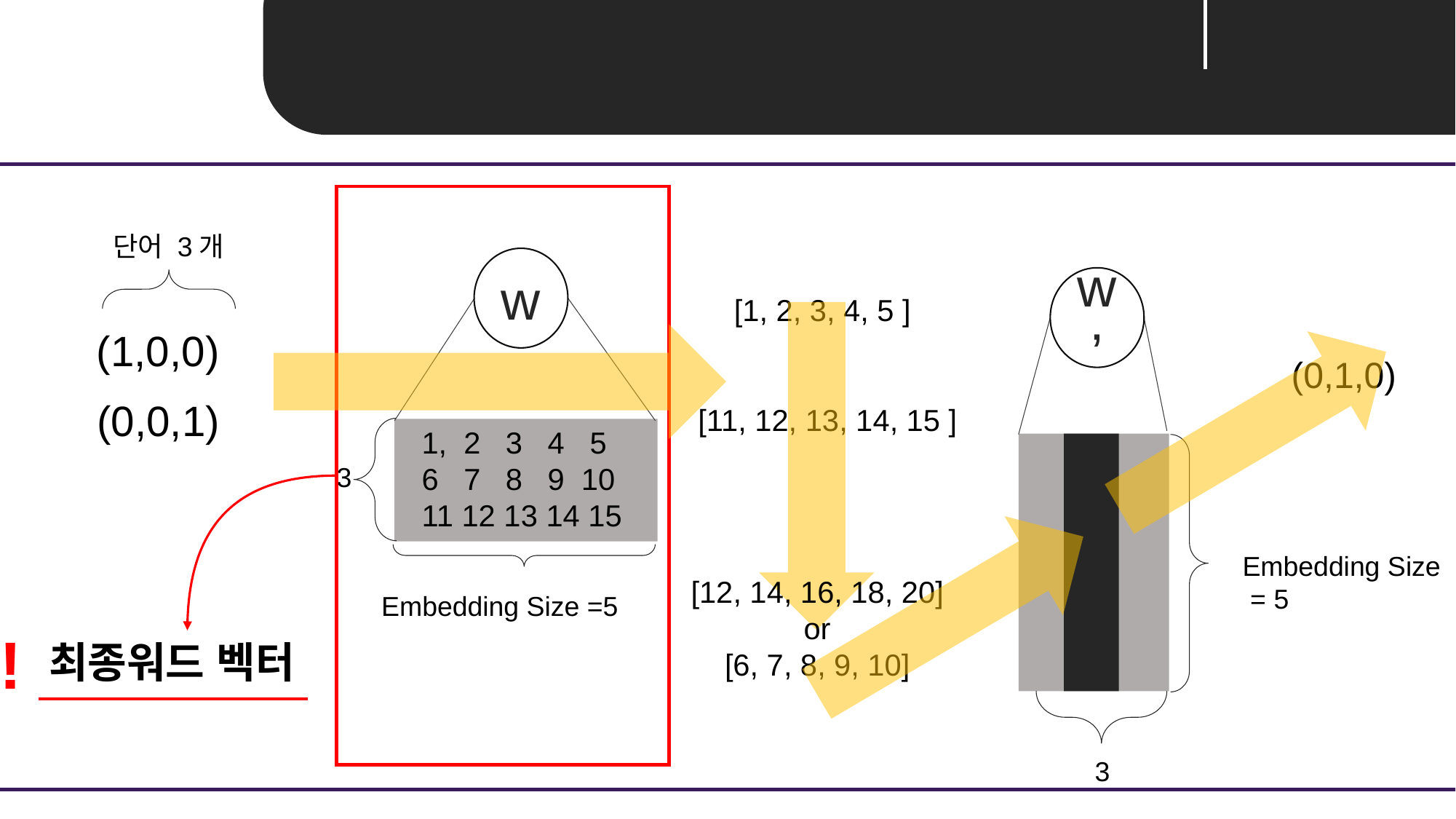

Unit  03 ㅣ  Word2Vec

단어 3개
w
w’

[1, 2, 3, 4, 5 ]

(1,0,0)
(0,1,0)
(0,0,1)
[11, 12, 13, 14, 15 ]
1,  2   3   4   5
6   7   8   9  10
11 12 13 14 15

3

Embedding Size
 = 5
[12, 14, 16, 18, 20]
or
[6, 7, 8, 9, 10]
Embedding Size =5
!
최종워드 벡터

3